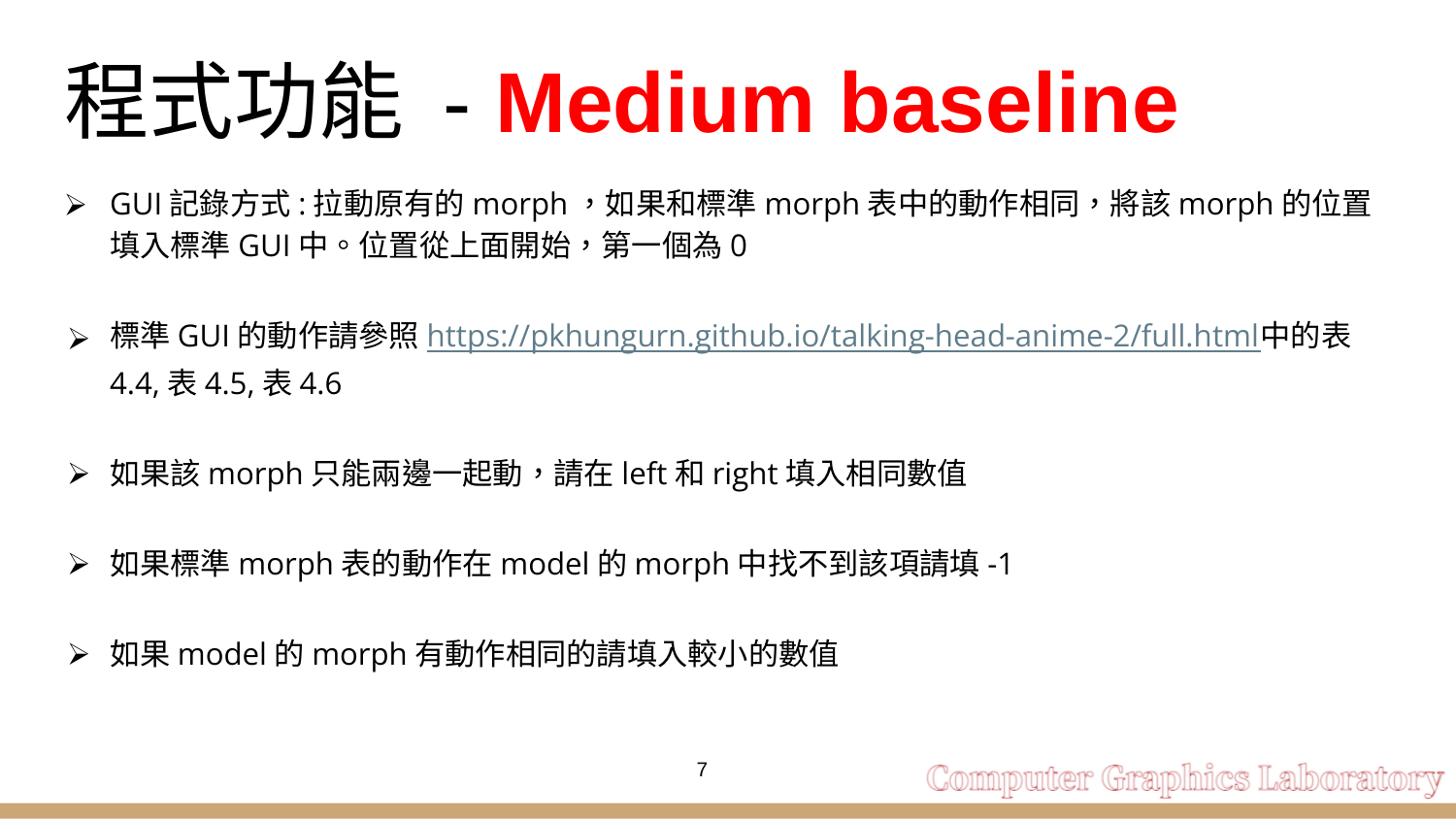

# 程式功能 - Medium baseline
GUI記錄方式:拉動原有的morph，如果和標準morph表中的動作相同，將該morph的位置填入標準GUI中。位置從上面開始，第一個為0
標準GUI的動作請參照https://pkhungurn.github.io/talking-head-anime-2/full.html中的表4.4,表4.5,表4.6
如果該morph只能兩邊一起動，請在left和right填入相同數值
如果標準morph表的動作在model的morph中找不到該項請填-1
如果model的morph有動作相同的請填入較小的數值

7